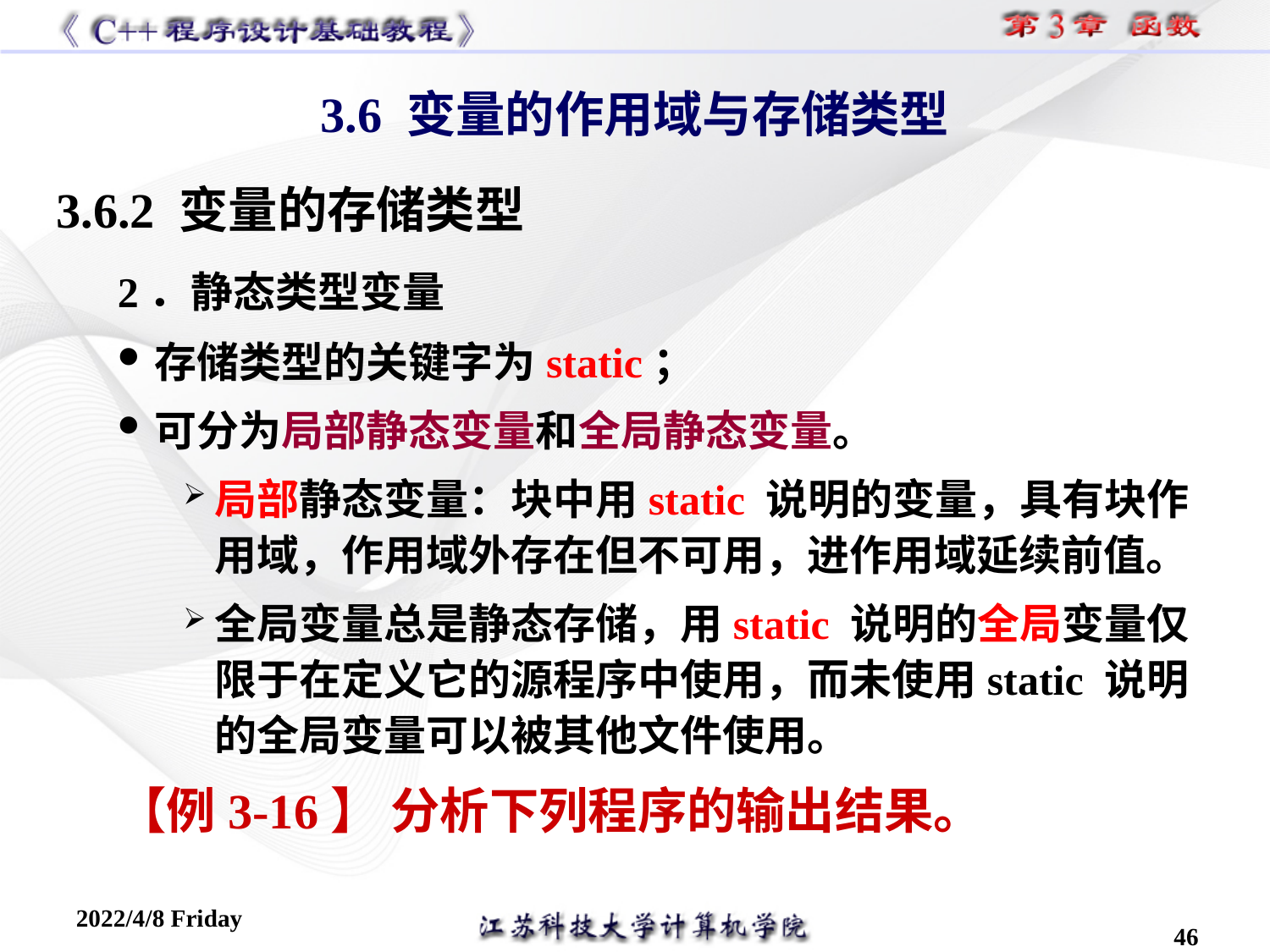

3.6 变量的作用域与存储类型
3.6.2 变量的存储类型
     2．静态类型变量
存储类型的关键字为static；
可分为局部静态变量和全局静态变量。
局部静态变量：块中用static 说明的变量，具有块作用域，作用域外存在但不可用，进作用域延续前值。
全局变量总是静态存储，用static 说明的全局变量仅限于在定义它的源程序中使用，而未使用static 说明的全局变量可以被其他文件使用。
【例3-16】 分析下列程序的输出结果。